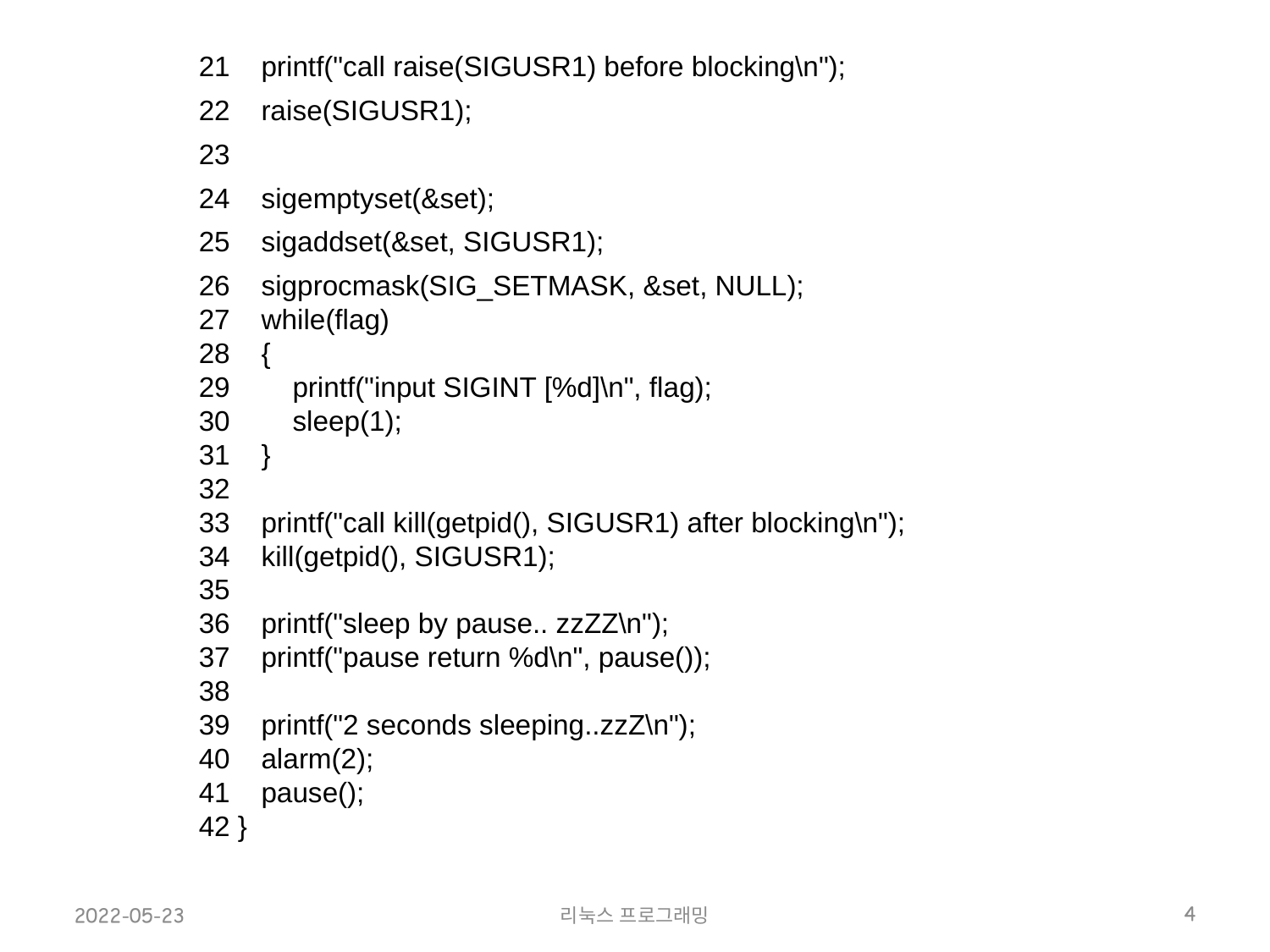

21    printf("call raise(SIGUSR1) before blocking\n");
22    raise(SIGUSR1);
23
24    sigemptyset(&set);
25    sigaddset(&set, SIGUSR1);
26    sigprocmask(SIG_SETMASK, &set, NULL);
27    while(flag)
28    {
29        printf("input SIGINT [%d]\n", flag);
30        sleep(1);
31    }
32
33    printf("call kill(getpid(), SIGUSR1) after blocking\n");
34    kill(getpid(), SIGUSR1);
35
36    printf("sleep by pause.. zzZZ\n");
37    printf("pause return %d\n", pause());
38
39    printf("2 seconds sleeping..zzZ\n");
40    alarm(2);
41    pause();
42 }
2022-05-23
리눅스 프로그래밍
4